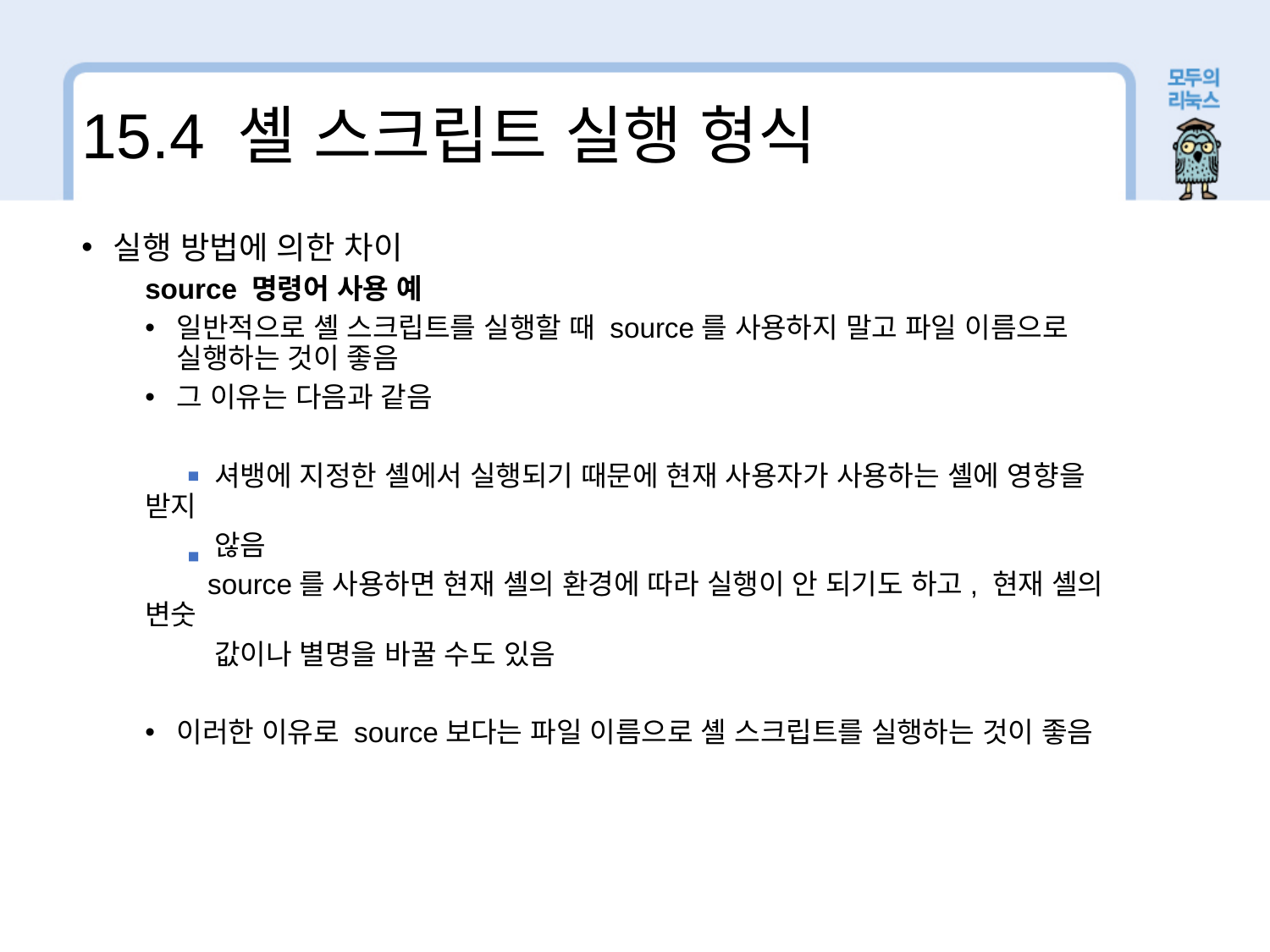

15.4 셸 스크립트 실행 형식
실행 방법에 의한 차이
source 명령어 사용 예
일반적으로 셸 스크립트를 실행할 때 source를 사용하지 말고 파일 이름으로 실행하는 것이 좋음
그 이유는 다음과 같음

        셔뱅에 지정한 셸에서 실행되기 때문에 현재 사용자가 사용하는 셸에 영향을 받지
        않음
        source를 사용하면 현재 셸의 환경에 따라 실행이 안 되기도 하고, 현재 셸의 변숫
        값이나 별명을 바꿀 수도 있음

이러한 이유로 source보다는 파일 이름으로 셸 스크립트를 실행하는 것이 좋음